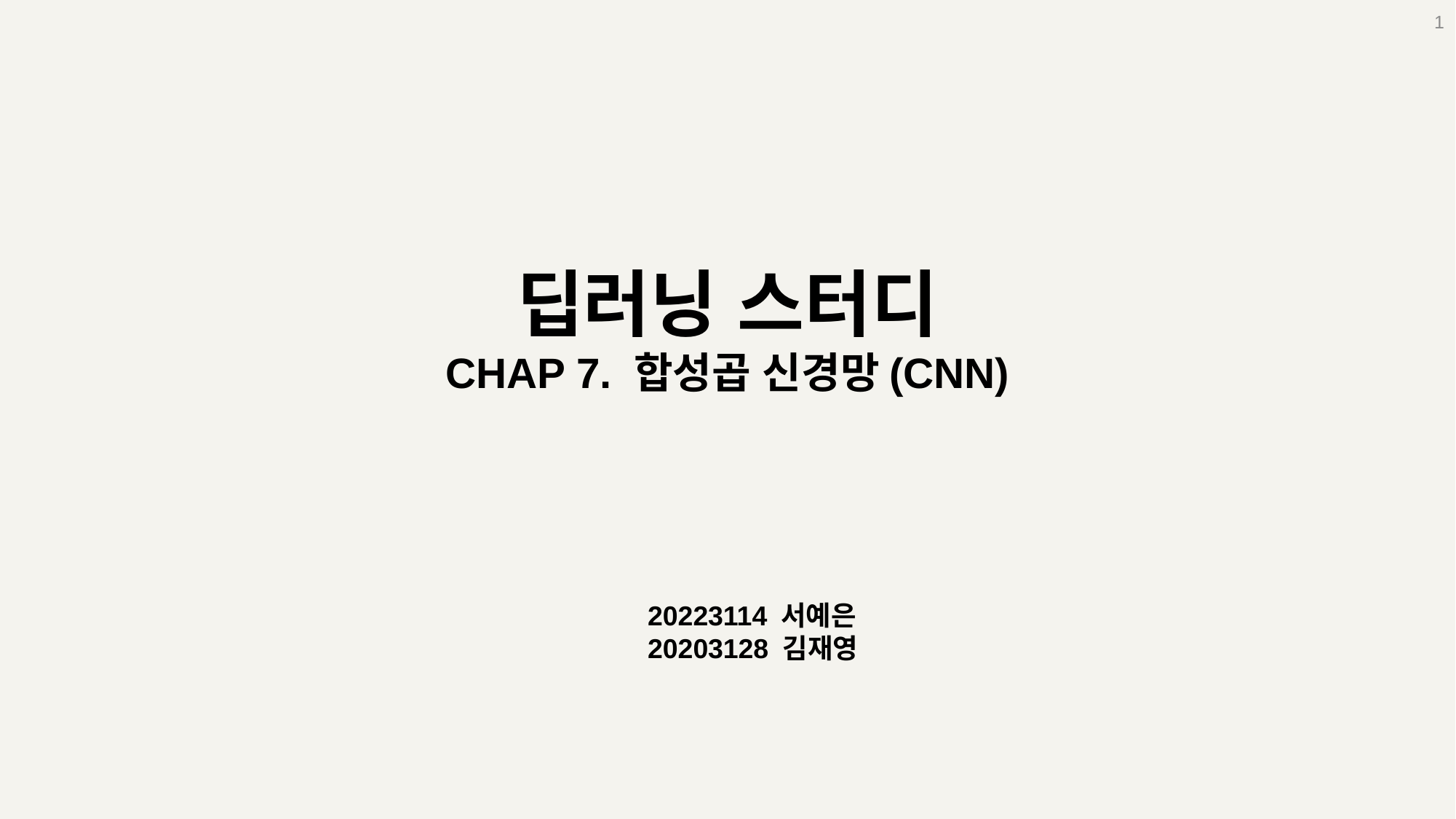

1
딥러닝 스터디
CHAP 7. 합성곱 신경망(CNN)
20223114 서예은
20203128 김재영